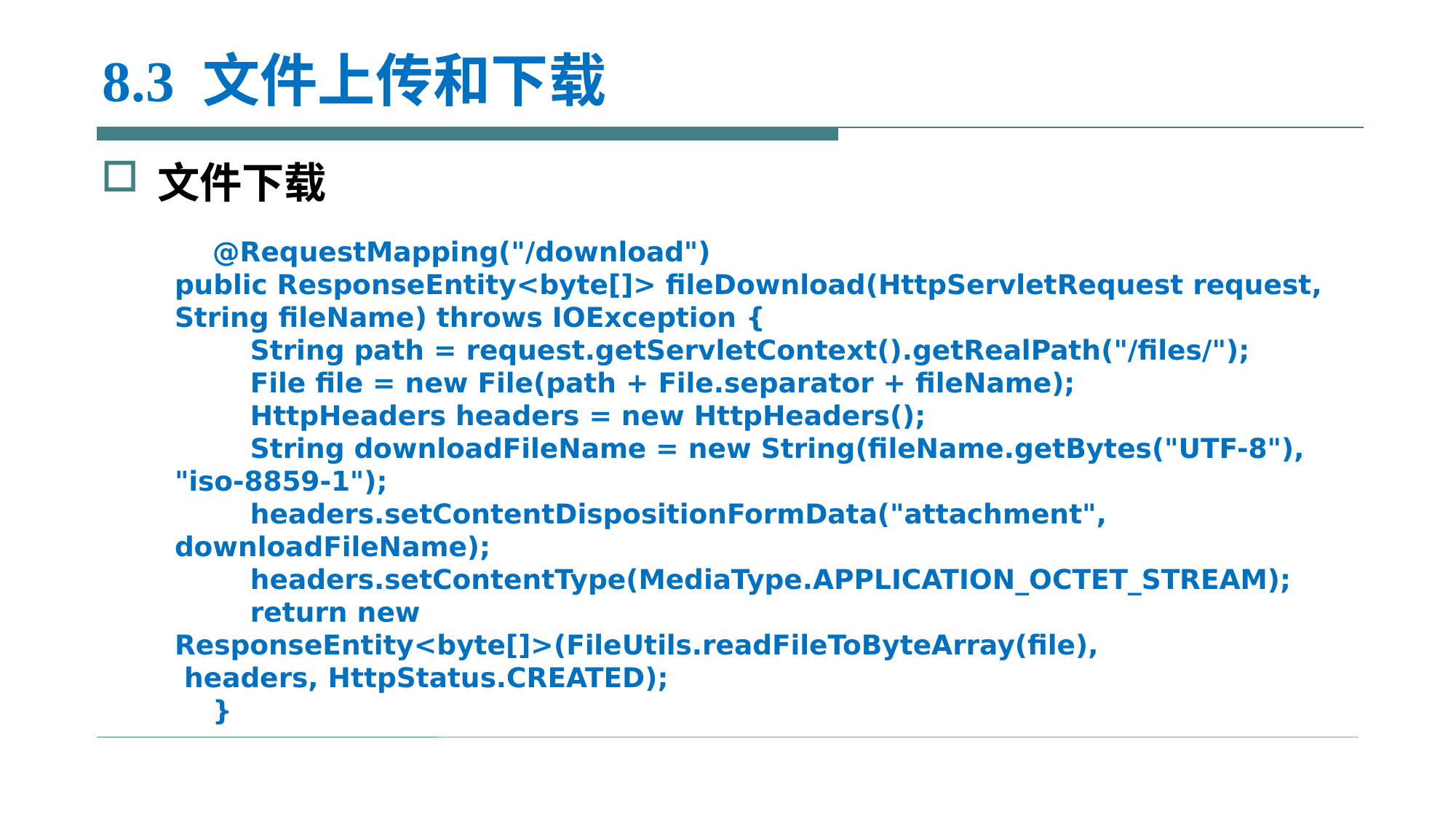

# 8.3 文件上传和下载
文件下载

    @RequestMapping("/download")
public ResponseEntity<byte[]> fileDownload(HttpServletRequest request,
String fileName) throws IOException {
        String path = request.getServletContext().getRealPath("/files/");
        File file = new File(path + File.separator + fileName);
        HttpHeaders headers = new HttpHeaders();
        String downloadFileName = new String(fileName.getBytes("UTF-8"), "iso-8859-1");
        headers.setContentDispositionFormData("attachment", downloadFileName);
        headers.setContentType(MediaType.APPLICATION_OCTET_STREAM);
        return new ResponseEntity<byte[]>(FileUtils.readFileToByteArray(file),
 headers, HttpStatus.CREATED);
    }
21